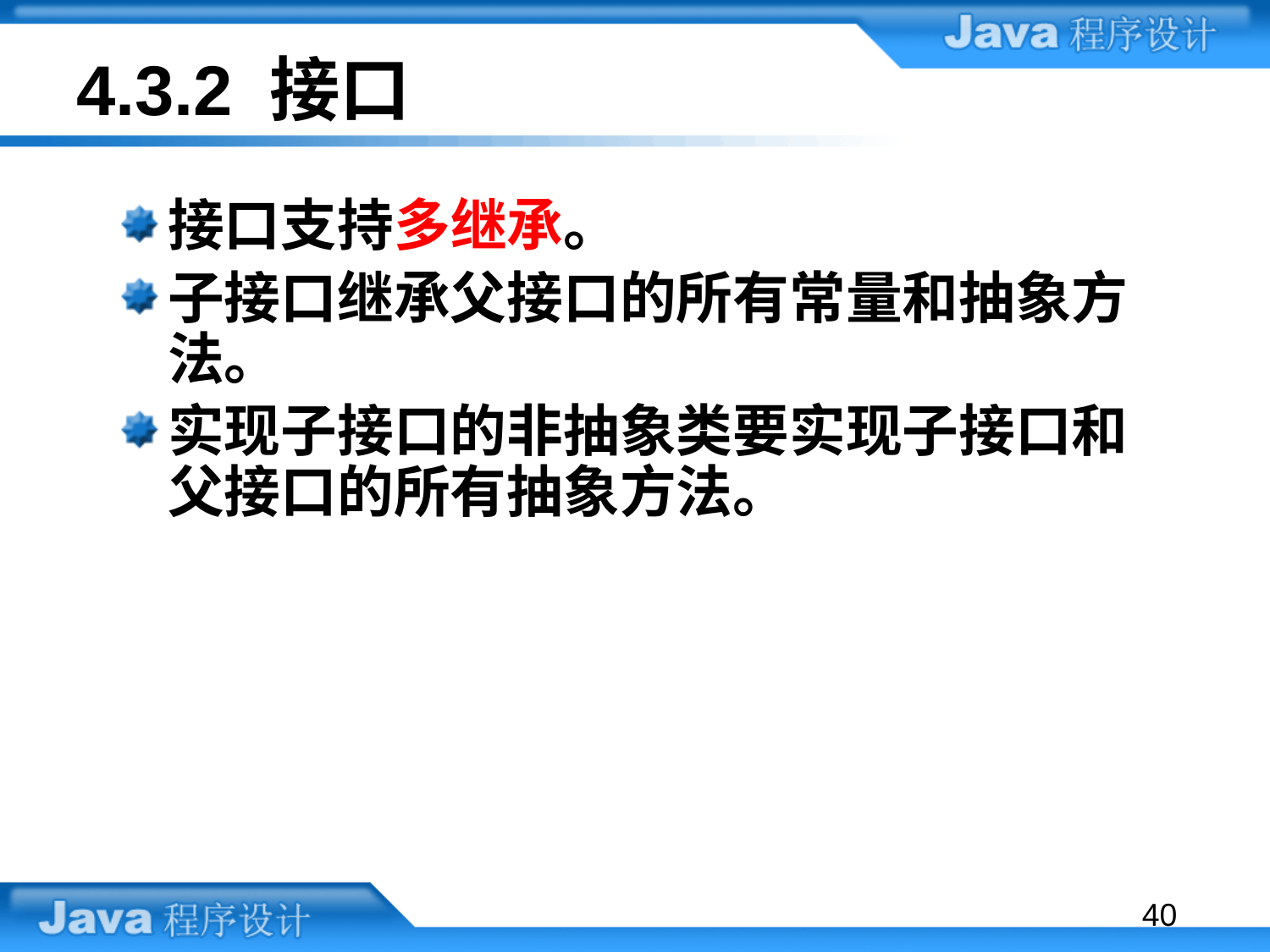

# 4.3.2 接口
接口支持多继承。
子接口继承父接口的所有常量和抽象方法。
实现子接口的非抽象类要实现子接口和父接口的所有抽象方法。